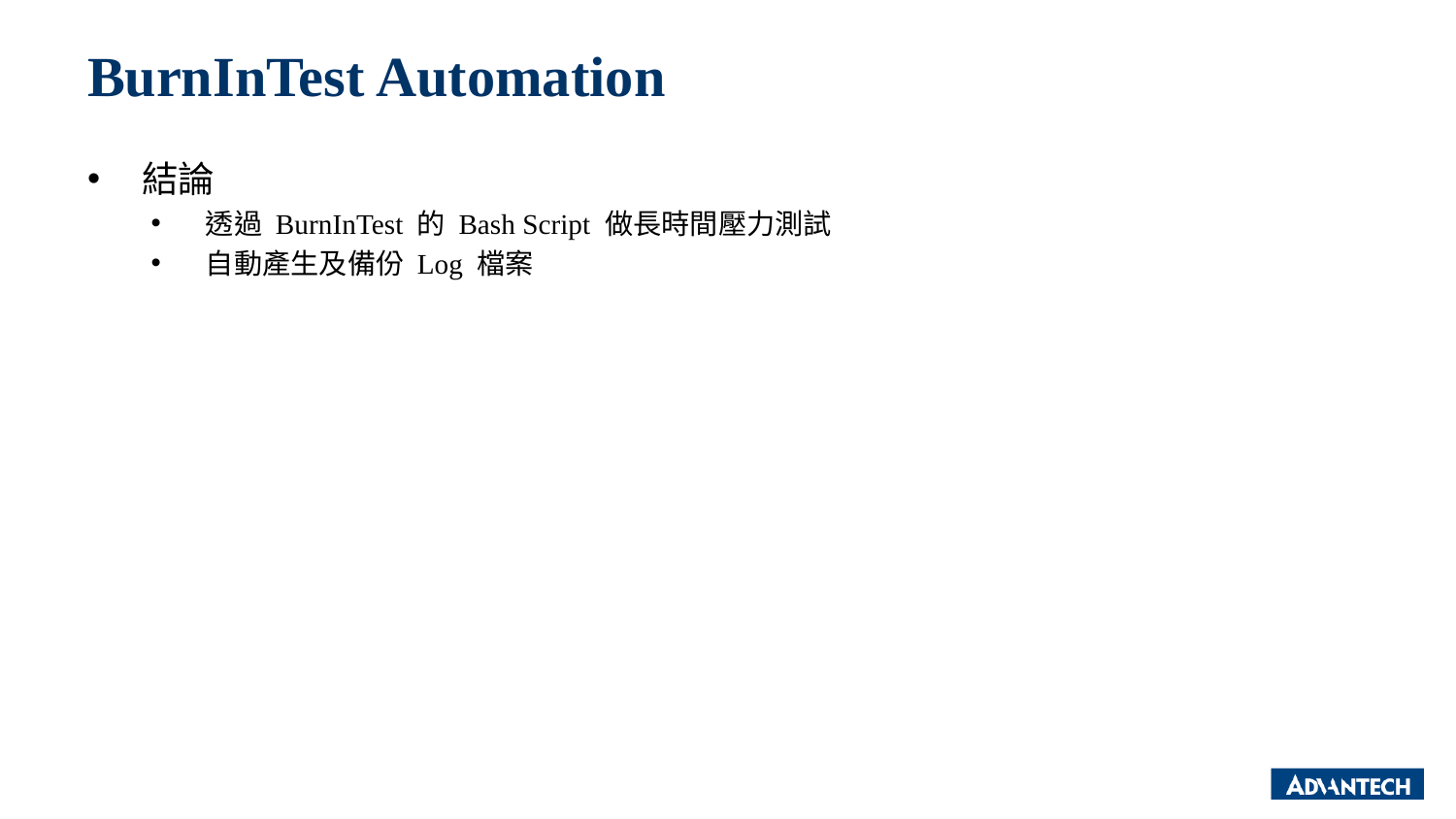

# BurnInTest Automation
結論
透過 BurnInTest 的 Bash Script 做長時間壓力測試
自動產生及備份 Log 檔案